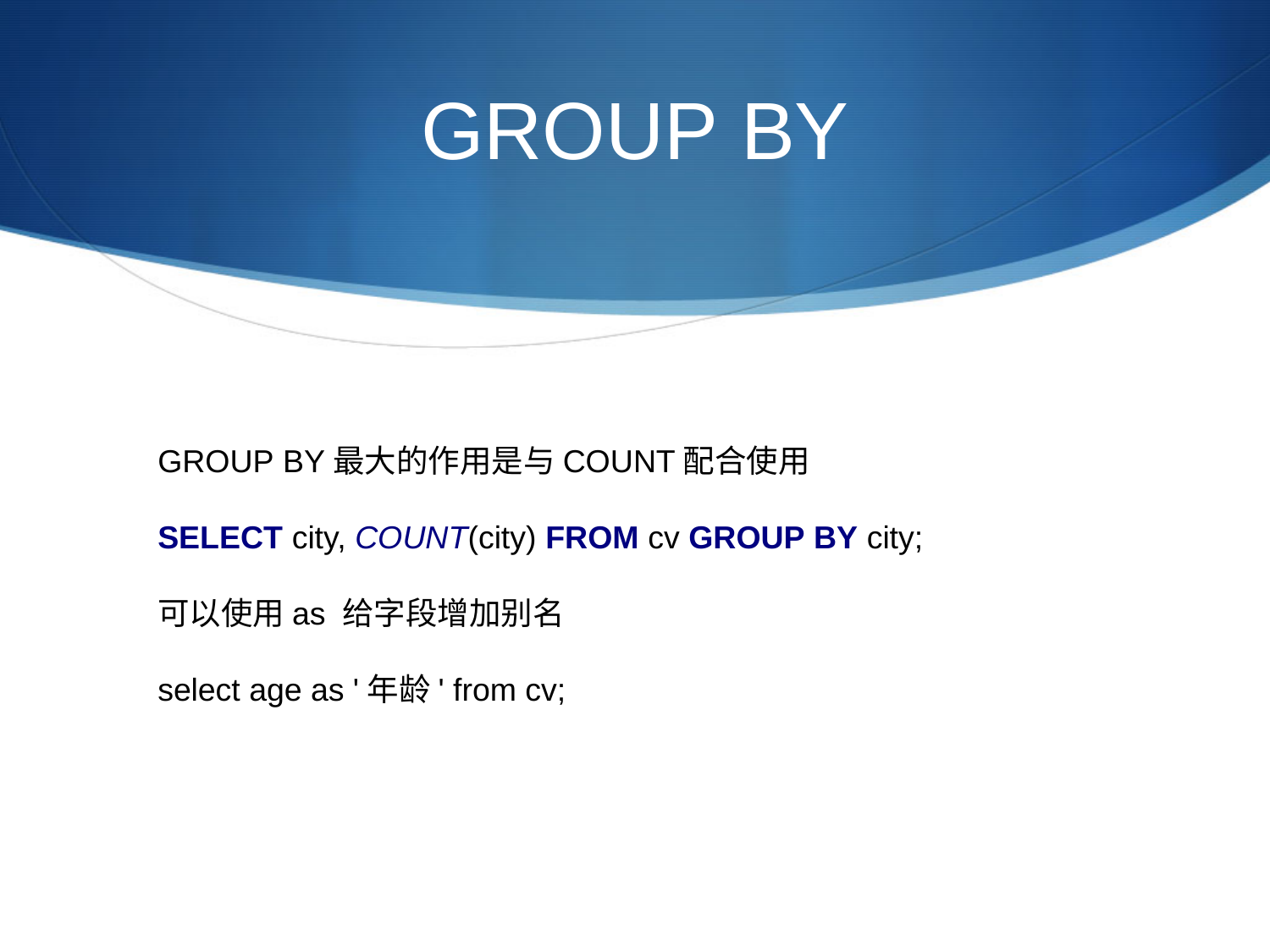

# GROUP BY
GROUP BY最大的作用是与COUNT配合使用

SELECT city, COUNT(city) FROM cv GROUP BY city;

可以使用as 给字段增加别名

select age as '年龄' from cv;